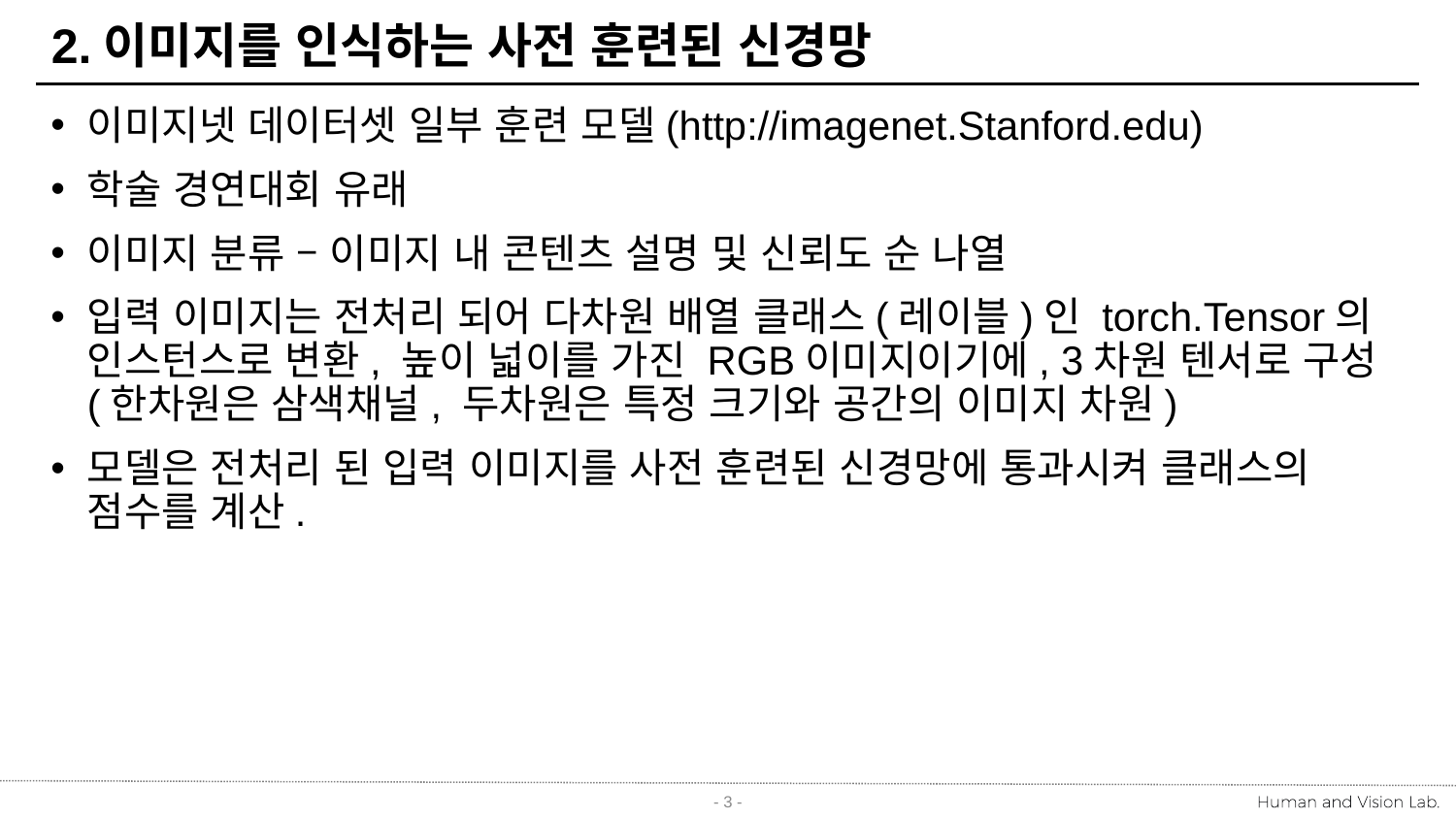

# 2.이미지를 인식하는 사전 훈련된 신경망
이미지넷 데이터셋 일부 훈련 모델(http://imagenet.Stanford.edu)
학술 경연대회 유래
이미지 분류 – 이미지 내 콘텐츠 설명 및 신뢰도 순 나열
입력 이미지는 전처리 되어 다차원 배열 클래스(레이블)인 torch.Tensor의 인스턴스로 변환, 높이 넓이를 가진 RGB이미지이기에, 3차원 텐서로 구성(한차원은 삼색채널, 두차원은 특정 크기와 공간의 이미지 차원)
모델은 전처리 된 입력 이미지를 사전 훈련된 신경망에 통과시켜 클래스의 점수를 계산.
- 3 -